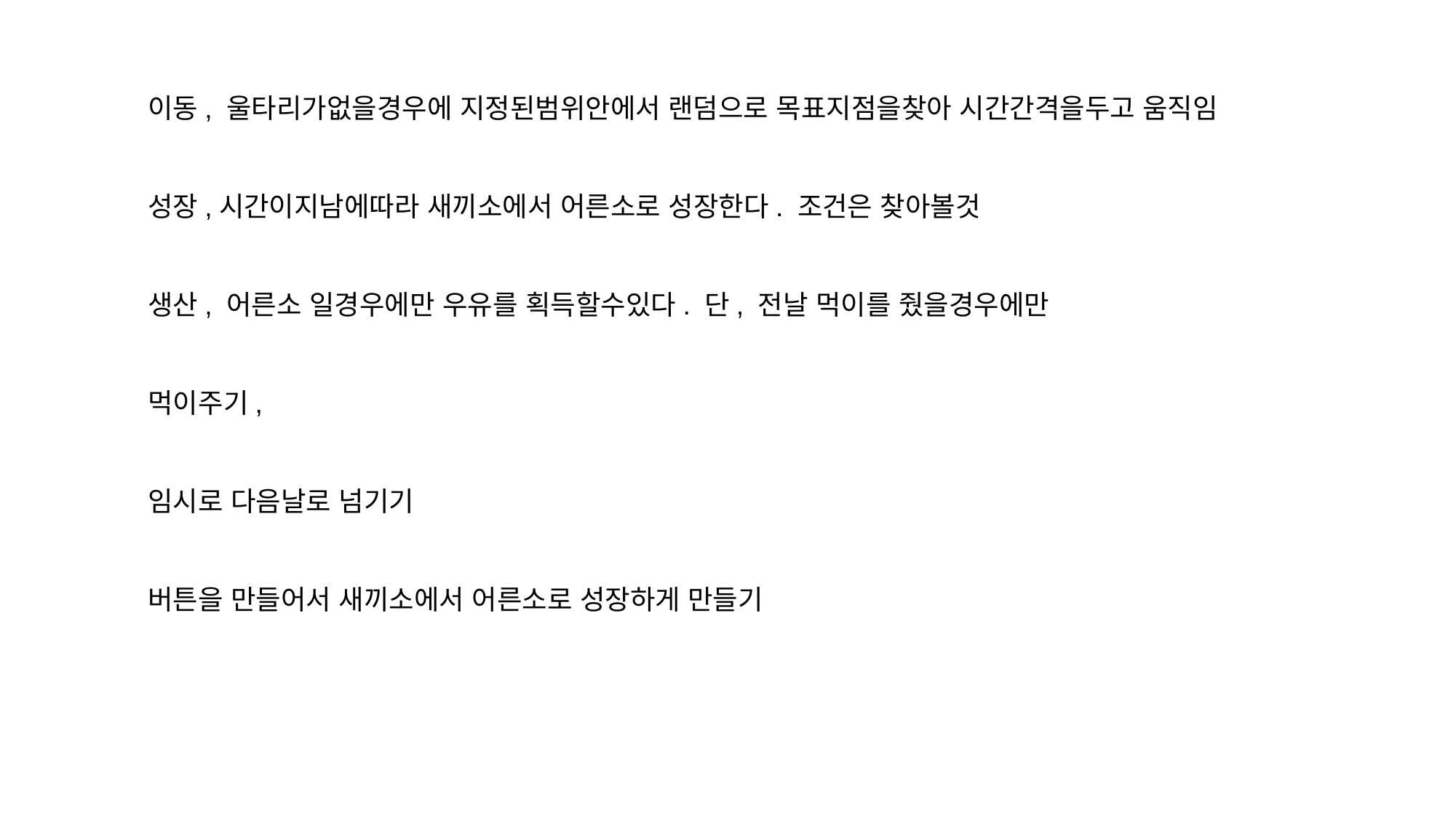

이동, 울타리가없을경우에 지정된범위안에서 랜덤으로 목표지점을찾아 시간간격을두고 움직임

성장,시간이지남에따라 새끼소에서 어른소로 성장한다. 조건은 찾아볼것

생산, 어른소 일경우에만 우유를 획득할수있다. 단, 전날 먹이를 줬을경우에만

먹이주기,

임시로 다음날로 넘기기

버튼을 만들어서 새끼소에서 어른소로 성장하게 만들기